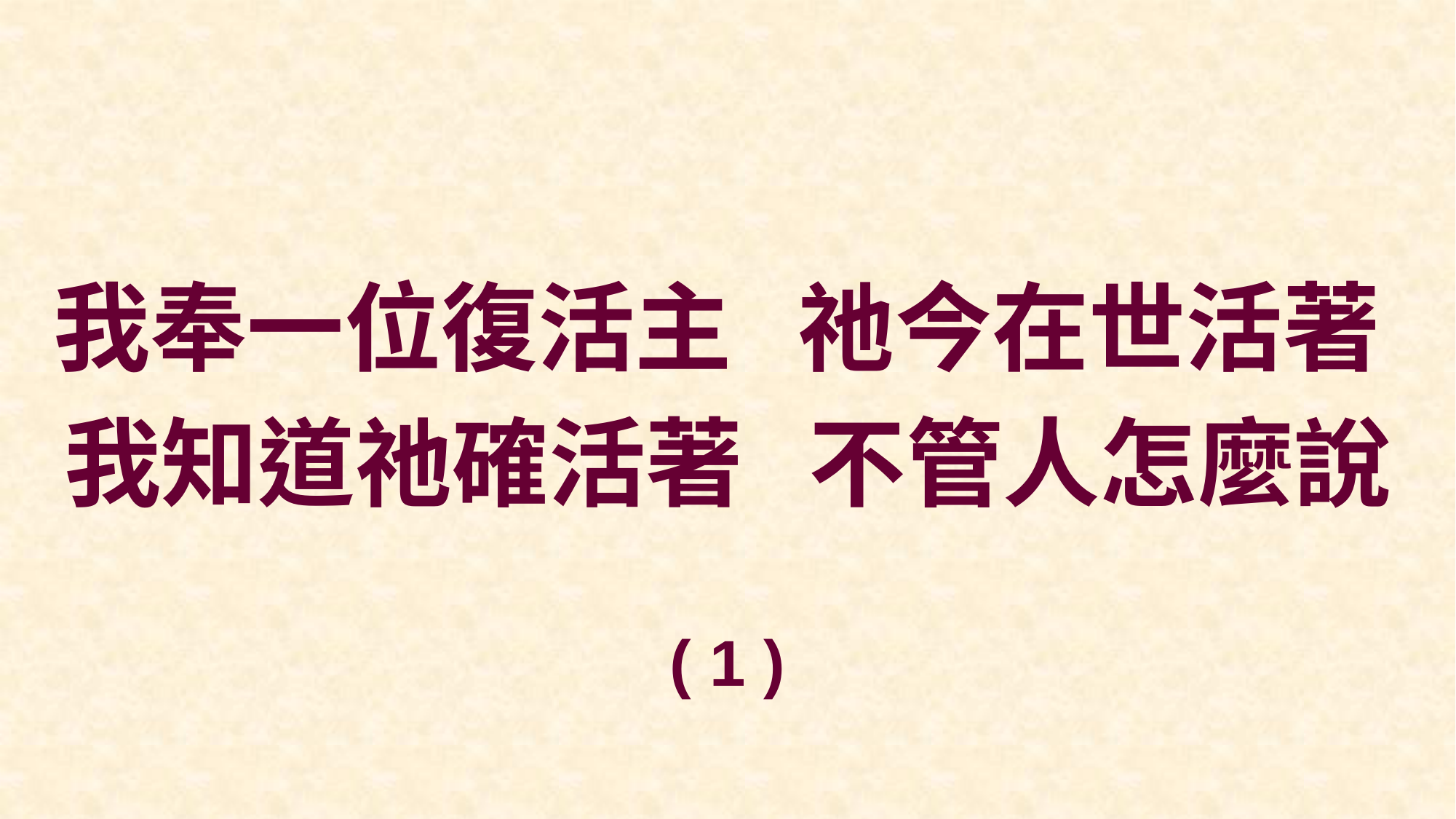

我奉一位復活主   祂今在世活著
我知道祂確活著   不管人怎麼說
( 1 )